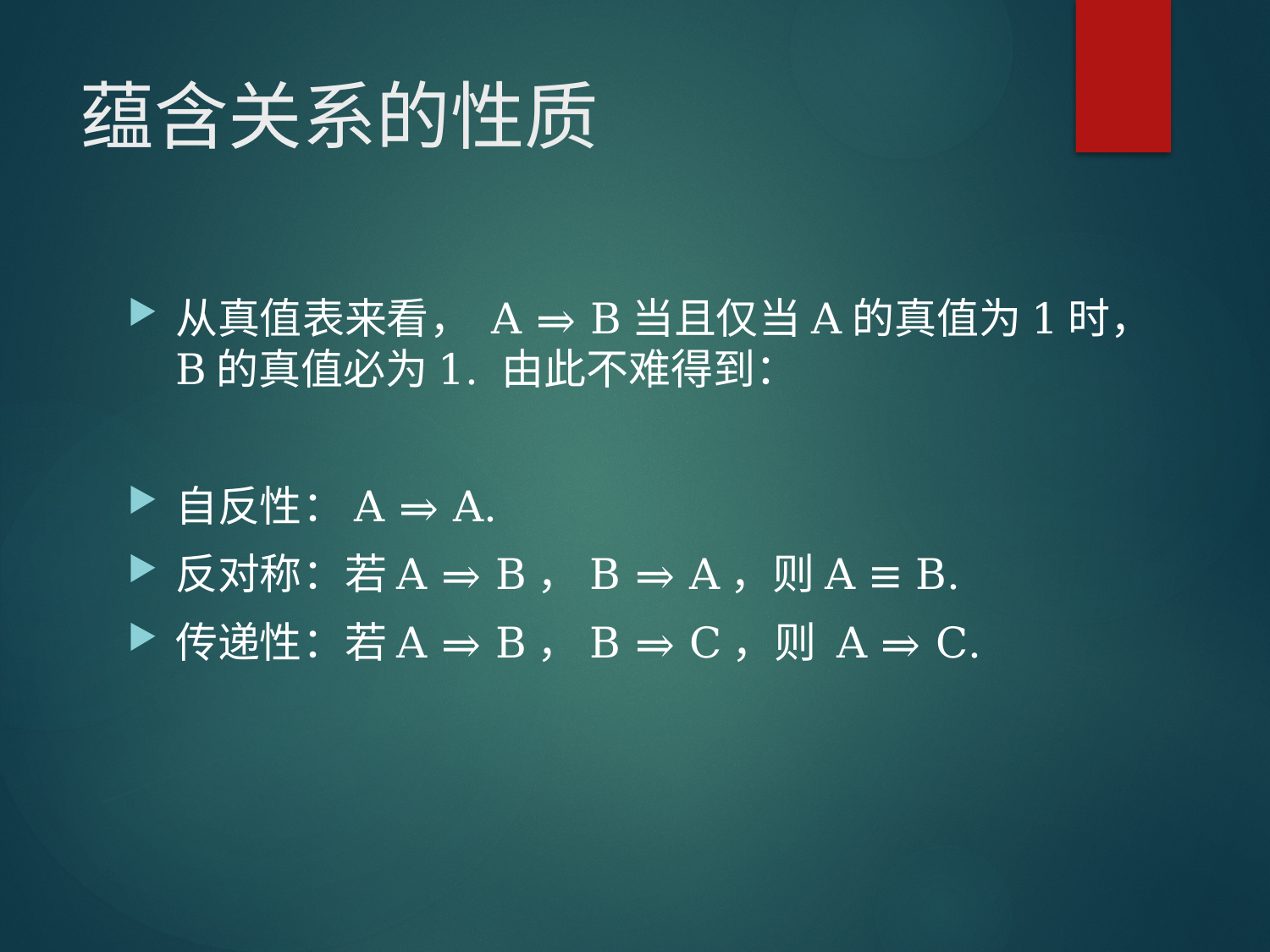

# 蕴含关系的性质
从真值表来看， A ⇒ B当且仅当A的真值为1时，B的真值必为1. 由此不难得到：

自反性：A ⇒ A.
反对称：若A ⇒ B，B ⇒ A，则A ≡ B.
传递性：若A ⇒ B，B ⇒ C，则 A ⇒ C.